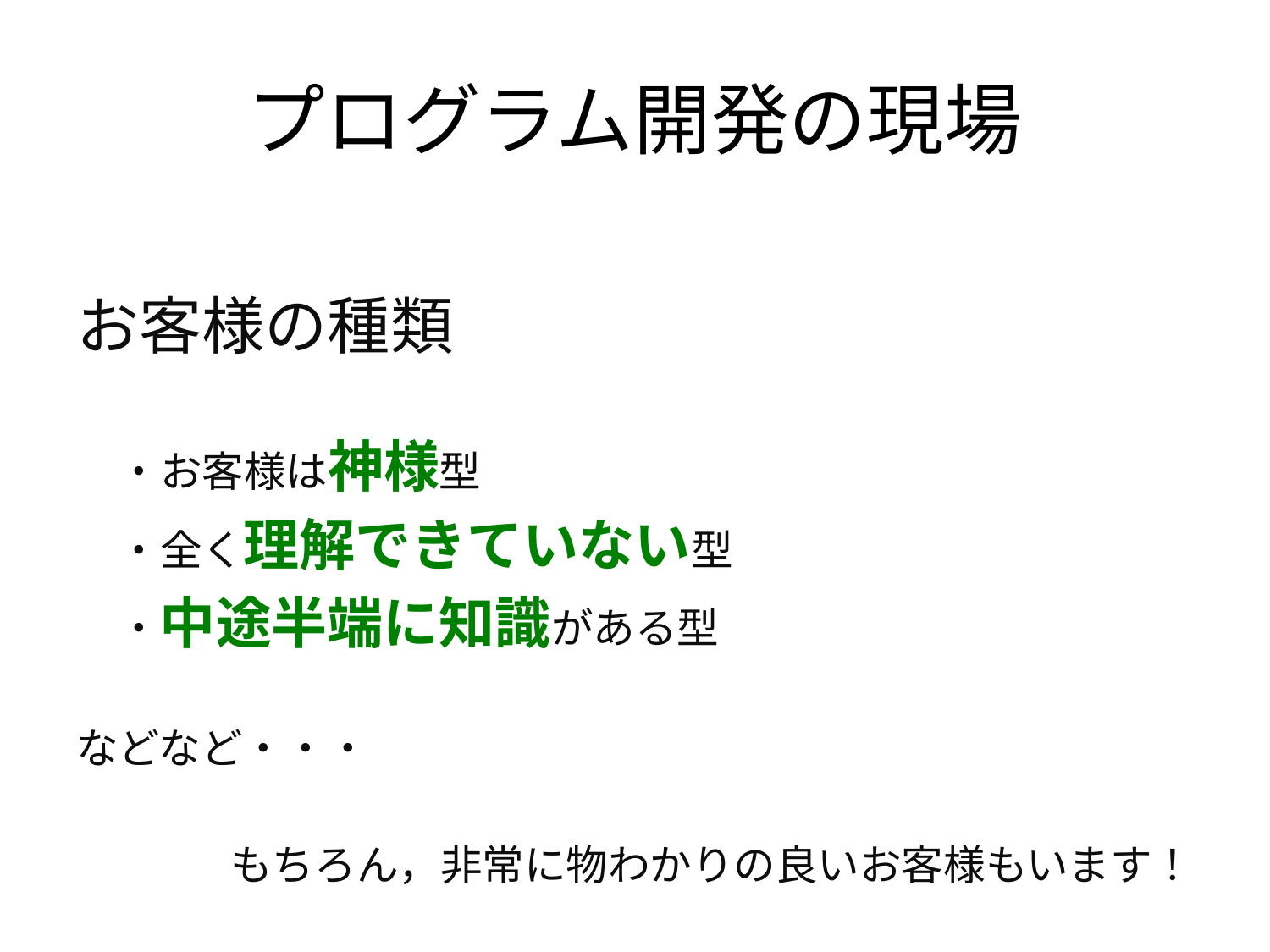

# プログラム開発の現場
お客様の種類

　・お客様は神様型
　・全く理解できていない型
　・中途半端に知識がある型

などなど・・・

もちろん，非常に物わかりの良いお客様もいます！